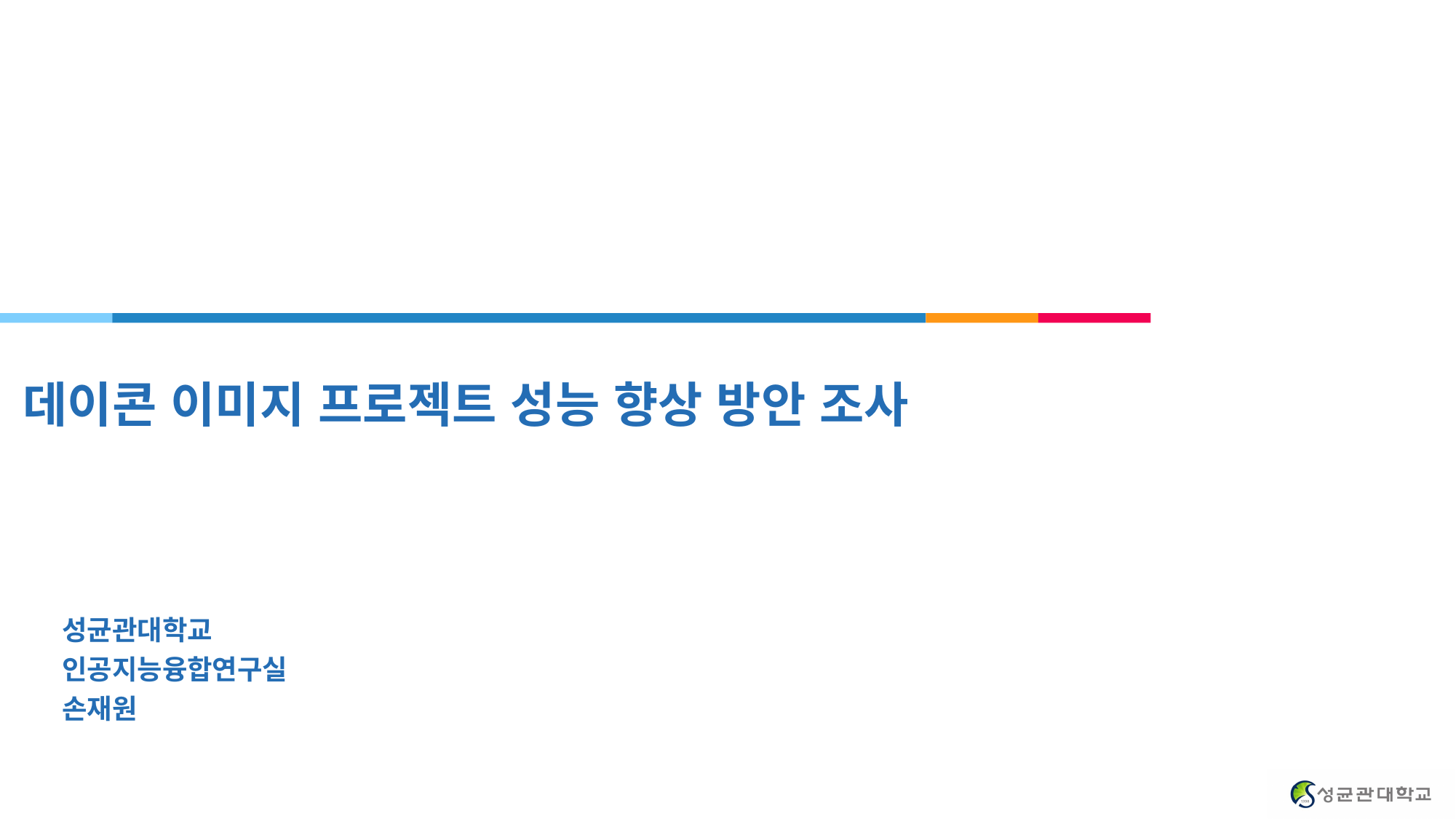

# 데이콘 이미지 프로젝트 성능 향상 방안 조사
성균관대학교
인공지능융합연구실
손재원